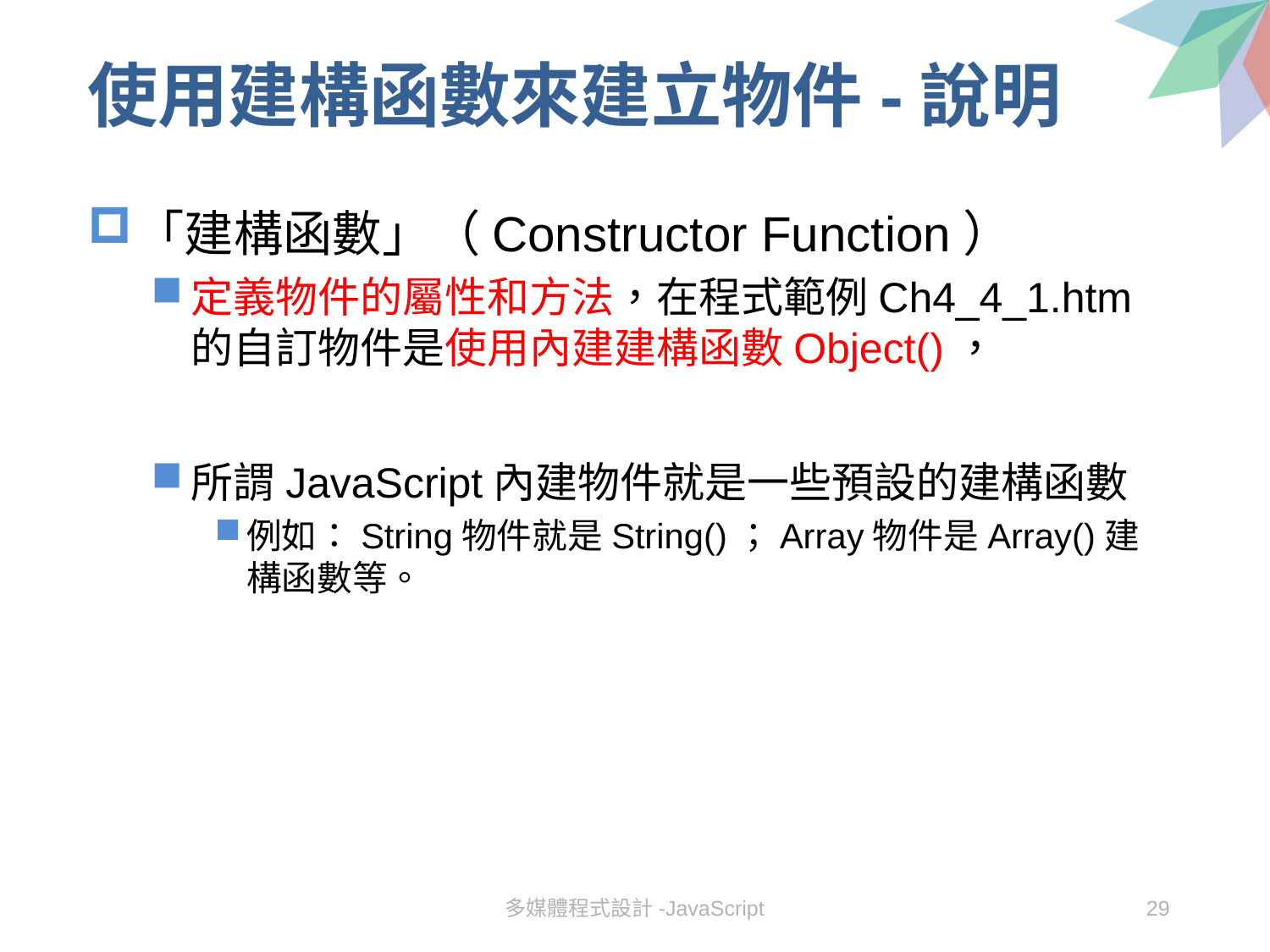

# 使用建構函數來建立物件-說明
「建構函數」（Constructor Function）
定義物件的屬性和方法，在程式範例Ch4_4_1.htm的自訂物件是使用內建建構函數Object()，

所謂JavaScript內建物件就是一些預設的建構函數
例如：String物件就是String()；Array物件是Array()建構函數等。

多媒體程式設計-JavaScript
29